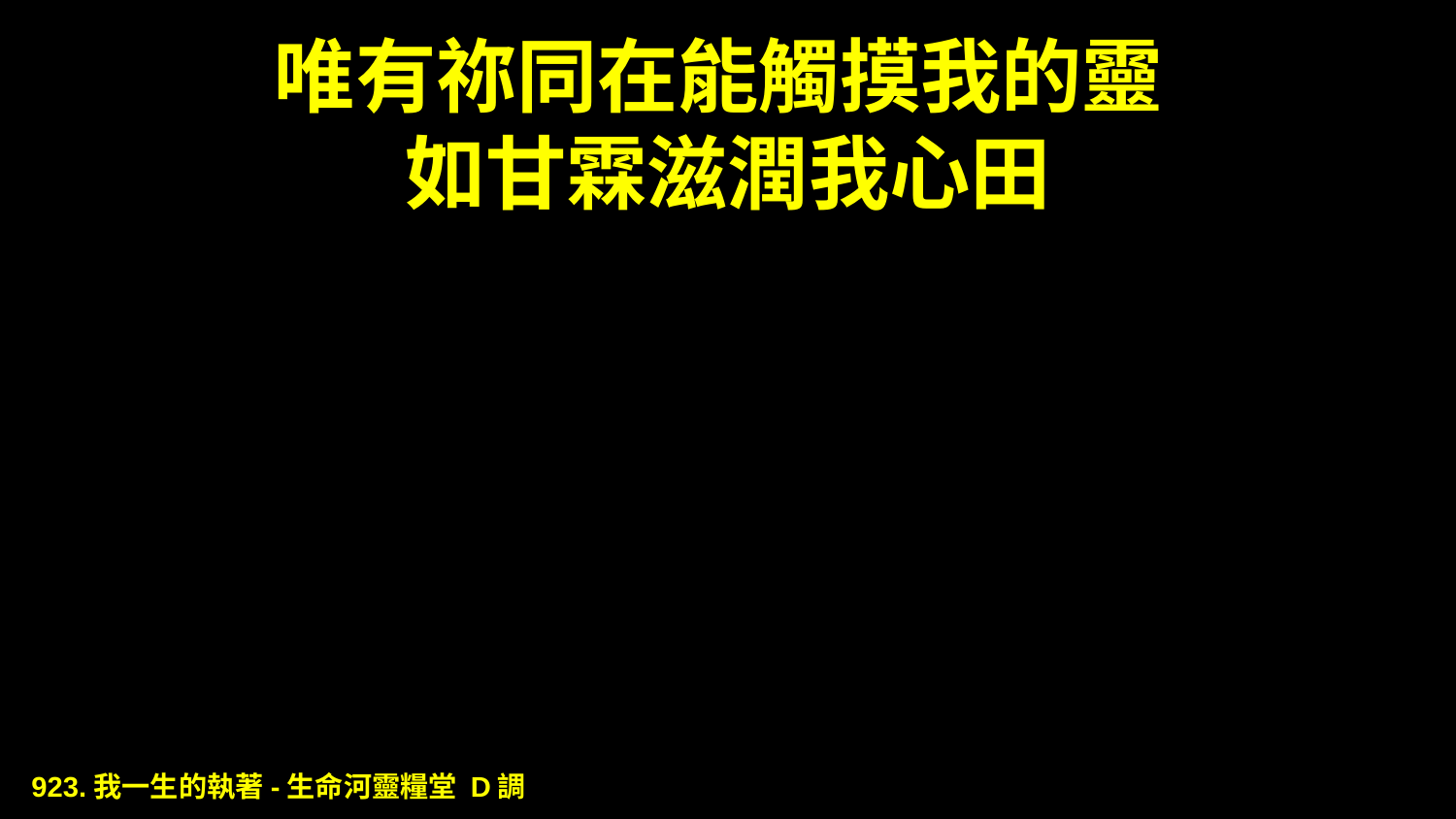

# 唯有祢同在能觸摸我的靈 如甘霖滋潤我心田
923.我一生的執著-生命河靈糧堂 D調